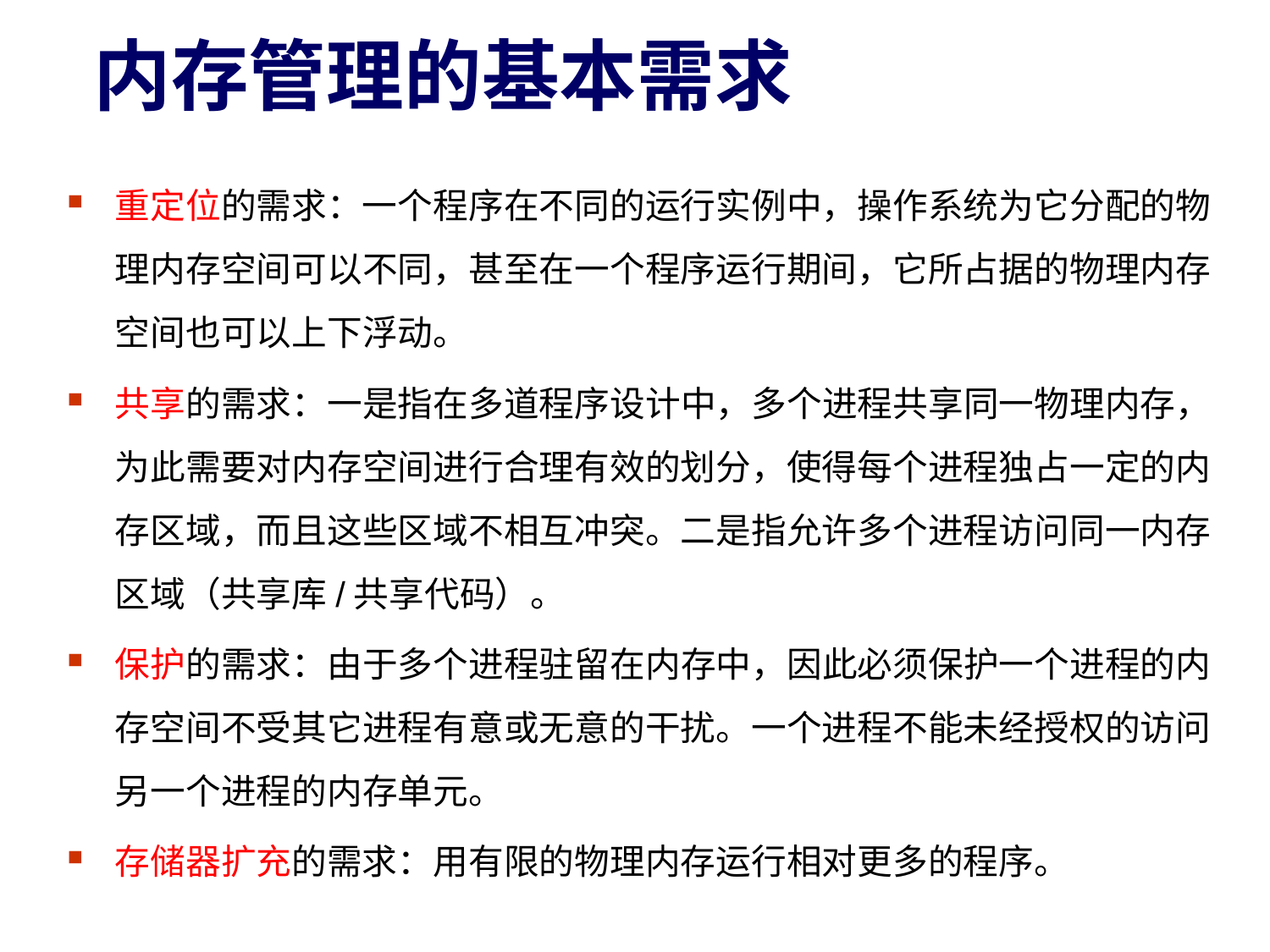

# 内存管理的基本需求
重定位的需求：一个程序在不同的运行实例中，操作系统为它分配的物理内存空间可以不同，甚至在一个程序运行期间，它所占据的物理内存空间也可以上下浮动。
共享的需求：一是指在多道程序设计中，多个进程共享同一物理内存，为此需要对内存空间进行合理有效的划分，使得每个进程独占一定的内存区域，而且这些区域不相互冲突。二是指允许多个进程访问同一内存区域（共享库/共享代码）。
保护的需求：由于多个进程驻留在内存中，因此必须保护一个进程的内存空间不受其它进程有意或无意的干扰。一个进程不能未经授权的访问另一个进程的内存单元。
存储器扩充的需求：用有限的物理内存运行相对更多的程序。